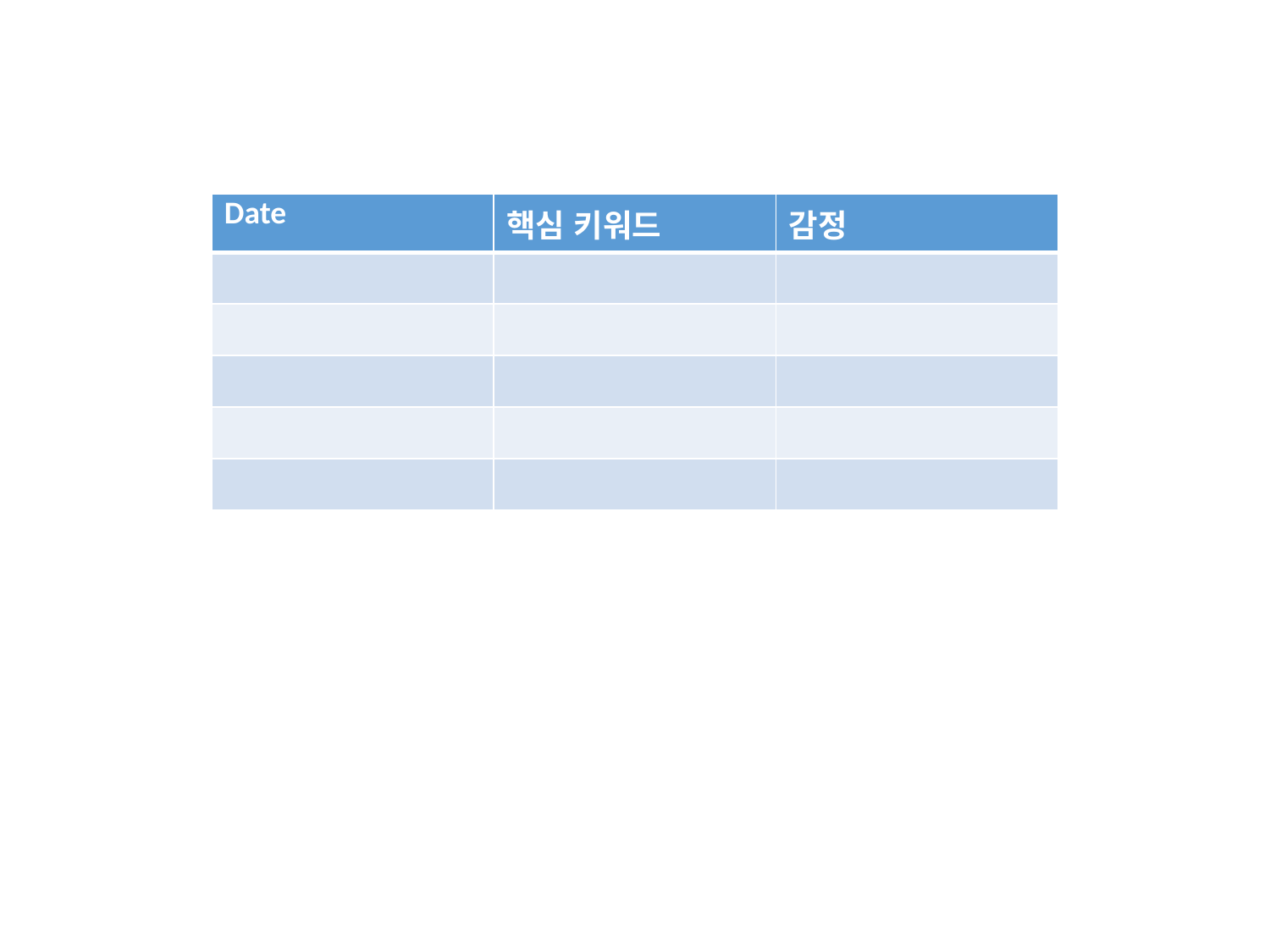

| Date | 핵심 키워드 | 감정 |
| --- | --- | --- |
|  |  |  |
|  |  |  |
|  |  |  |
|  |  |  |
|  |  |  |